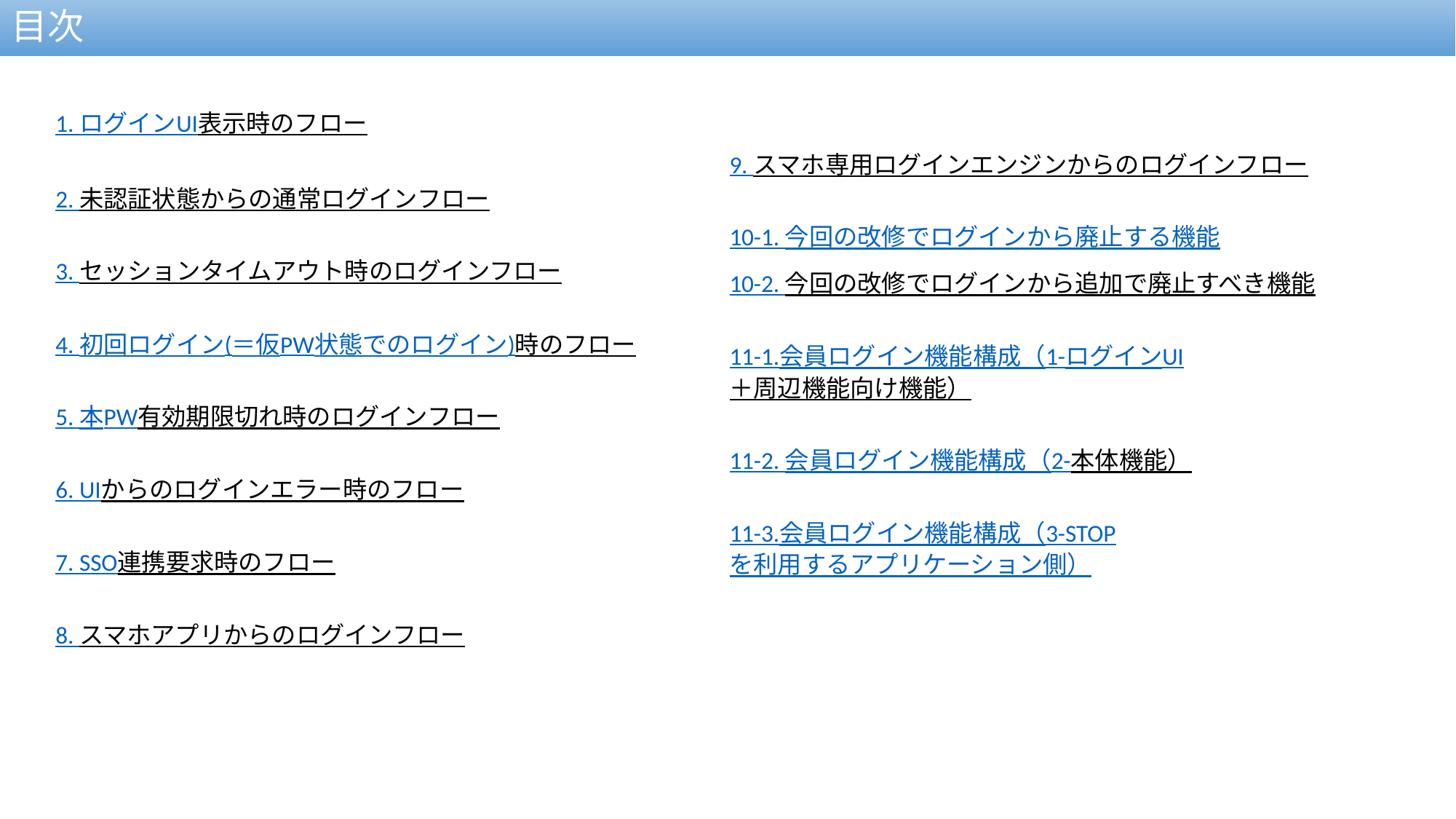

# 目次
1. ログインUI表示時のフロー
2. 未認証状態からの通常ログインフロー
3. セッションタイムアウト時のログインフロー
4. 初回ログイン(＝仮PW状態でのログイン)時のフロー
5. 本PW有効期限切れ時のログインフロー
6. UIからのログインエラー時のフロー
7. SSO連携要求時のフロー
8. スマホアプリからのログインフロー
9. スマホ専用ログインエンジンからのログインフロー
10-1. 今回の改修でログインから廃止する機能
10-2. 今回の改修でログインから追加で廃止すべき機能
11-1.会員ログイン機能構成（1-ログインUI＋周辺機能向け機能）
11-2. 会員ログイン機能構成（2-本体機能）
11-3.会員ログイン機能構成（3-STOPを利用するアプリケーション側）